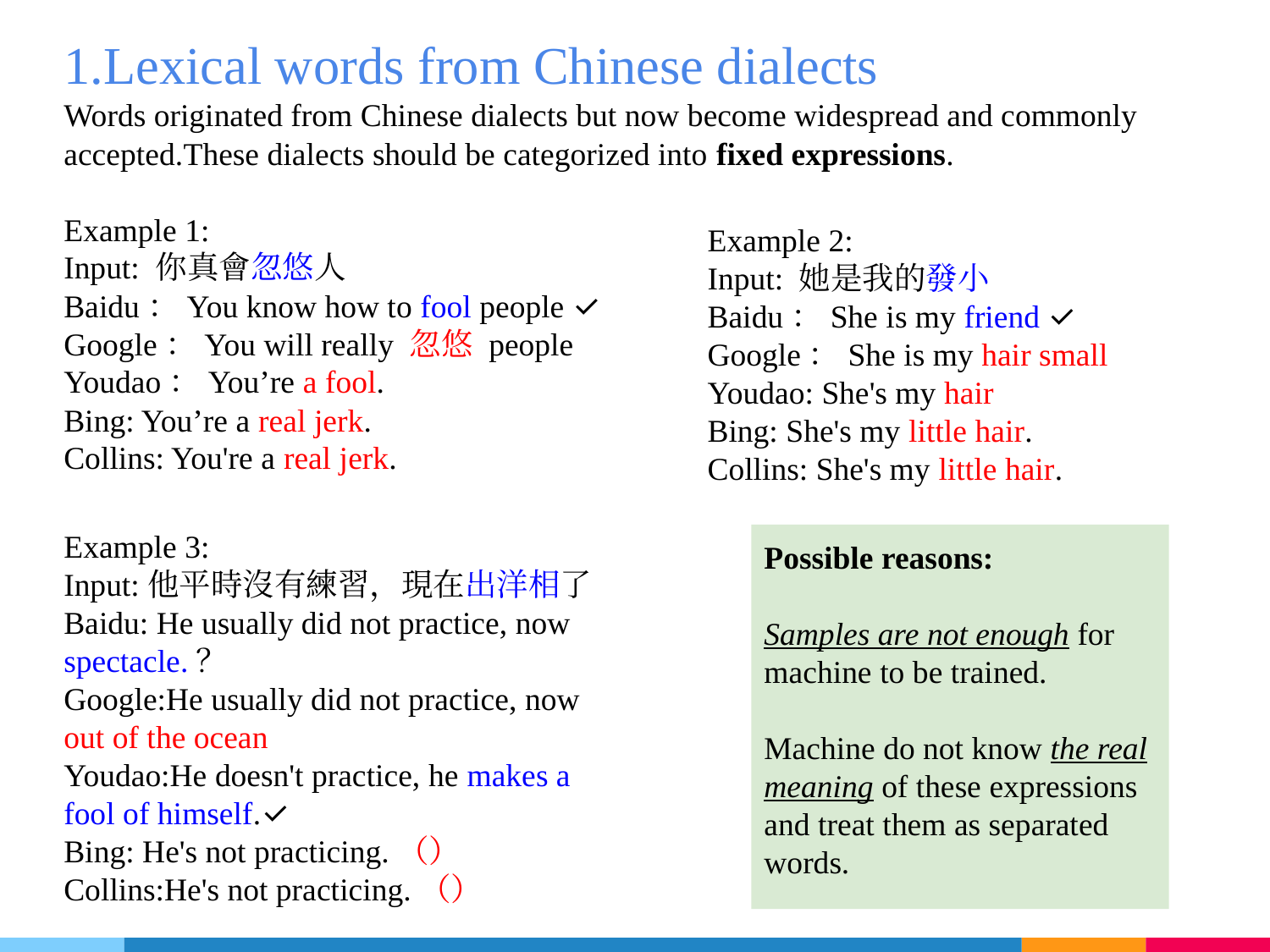

1.Lexical words from Chinese dialects
Words originated from Chinese dialects but now become widespread and commonly accepted.These dialects should be categorized into fixed expressions.

Example 1:
Input: 你真會忽悠人
Baidu：You know how to fool people ✓
Google：You will really 忽悠 people
Youdao：You’re a fool.
Bing: You’re a real jerk.
Collins: You're a real jerk.
Example 2:
Input: 她是我的發小
Baidu：She is my friend ✓
Google：She is my hair small
Youdao: She's my hair
Bing: She's my little hair.
Collins: She's my little hair.
Example 3:
Input:他平時沒有練習，現在出洋相了
Baidu: He usually did not practice, now spectacle.？
Google:He usually did not practice, now out of the ocean
Youdao:He doesn't practice, he makes a fool of himself.✓
Bing: He's not practicing.（）
Collins:He's not practicing.（）
Possible reasons:
Samples are not enough for machine to be trained.

Machine do not know the real meaning of these expressions and treat them as separated words.